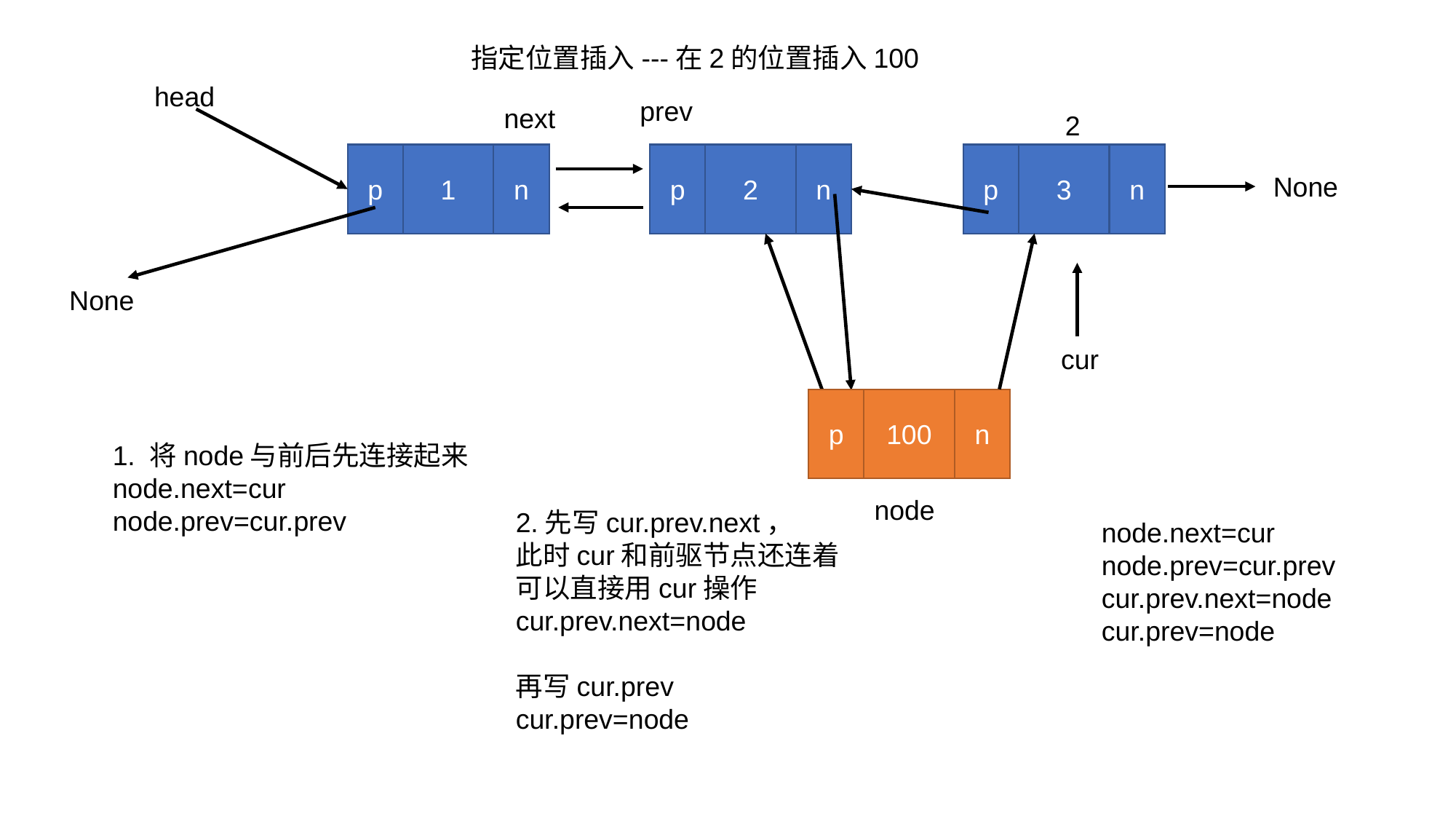

指定位置插入---在2的位置插入100
head
prev
next
2
n
p
3
n
p
1
n
p
2
None
cur
None
n
p
100
1. 将node与前后先连接起来
node.next=cur
node.prev=cur.prev
node
2.先写cur.prev.next，
此时cur和前驱节点还连着
可以直接用cur操作
cur.prev.next=node

再写cur.prev
cur.prev=node
node.next=cur
node.prev=cur.prev
cur.prev.next=node
cur.prev=node